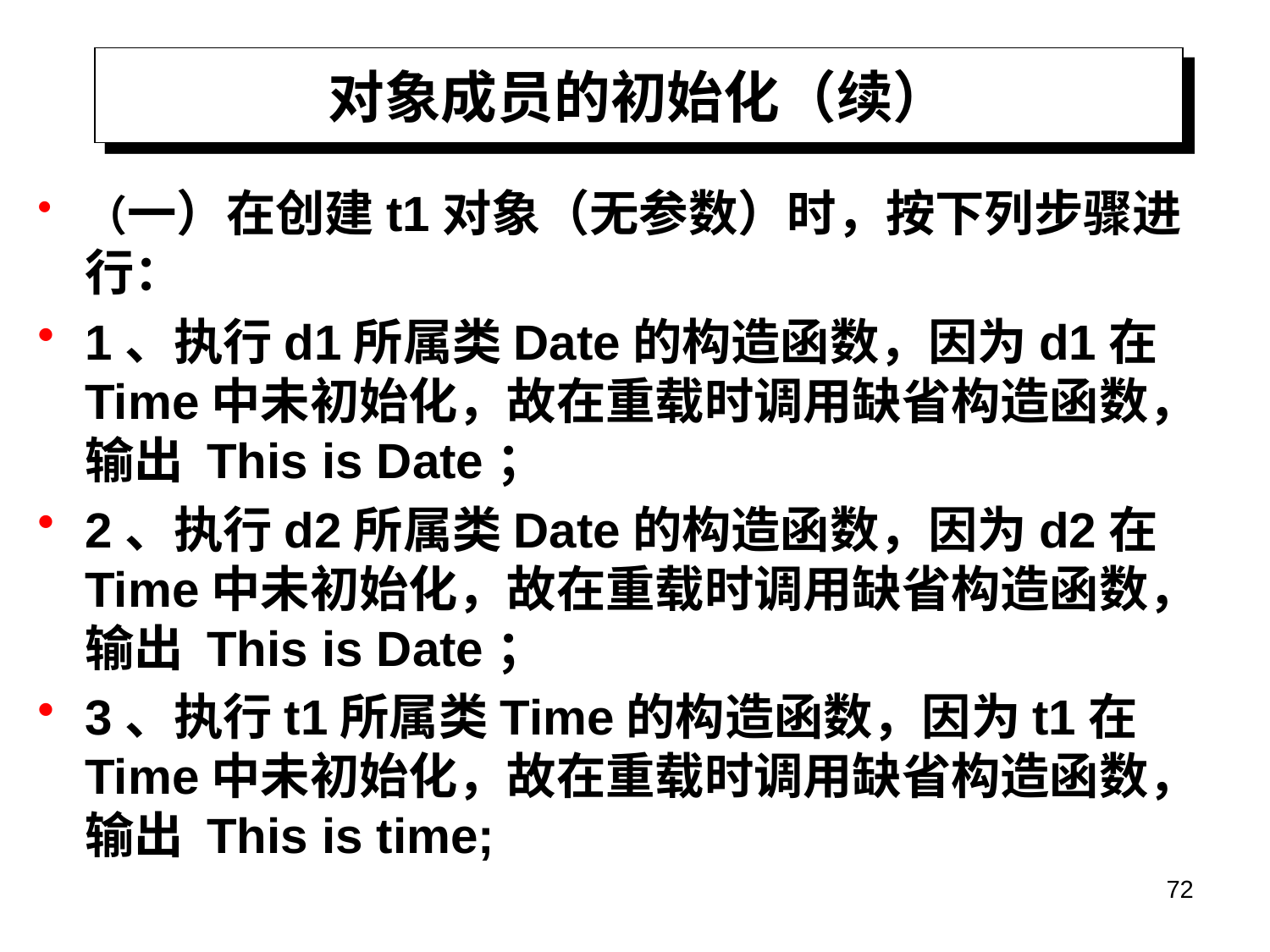

# 对象成员的初始化（续）
（一）在创建t1对象（无参数）时，按下列步骤进行：
1、执行d1所属类Date的构造函数，因为d1在Time中未初始化，故在重载时调用缺省构造函数，输出 This is Date；
2、执行d2所属类Date的构造函数，因为d2在Time中未初始化，故在重载时调用缺省构造函数，输出 This is Date；
3、执行t1所属类Time的构造函数，因为t1在Time中未初始化，故在重载时调用缺省构造函数，输出 This is time;

72